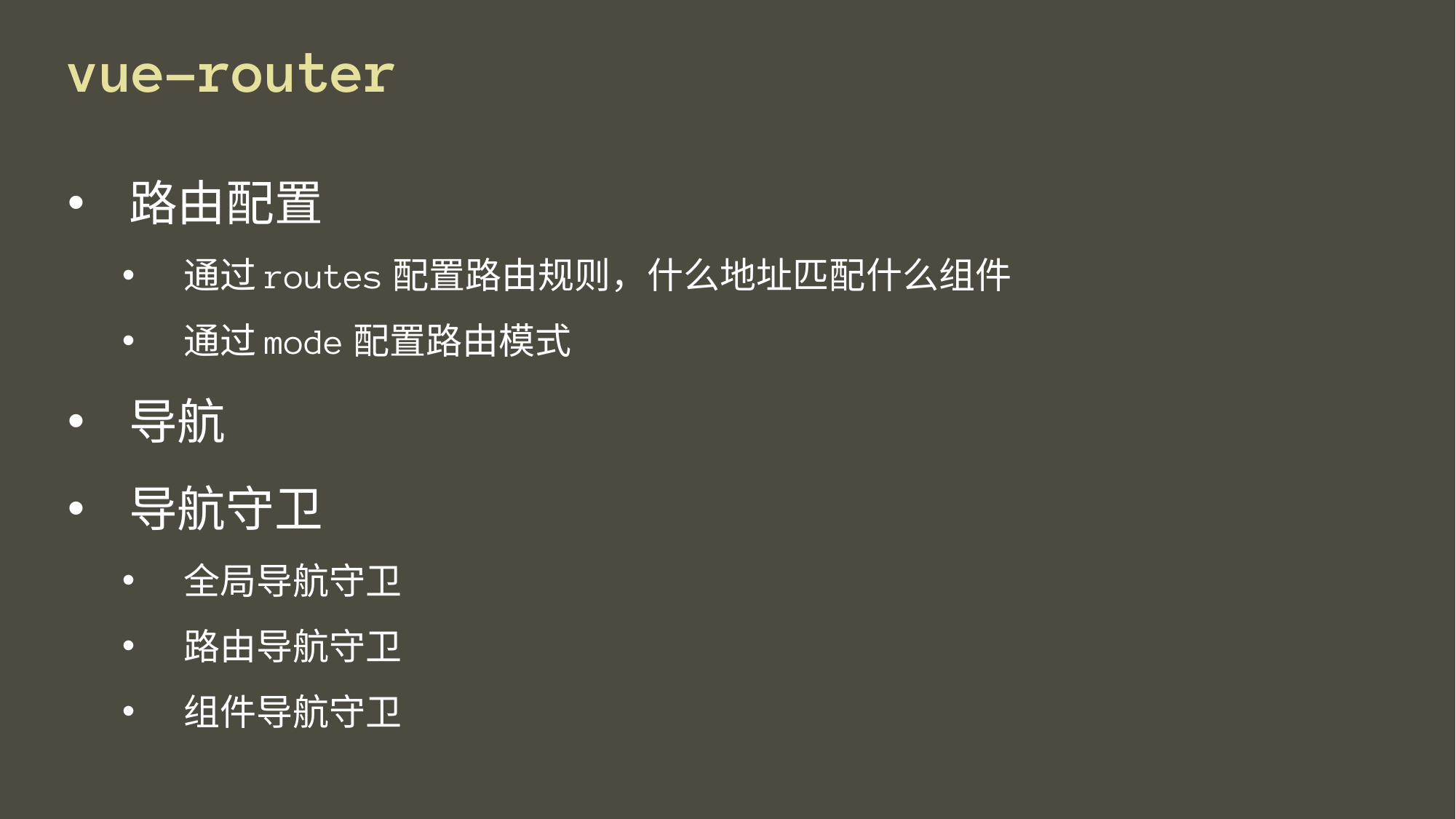

# vue-router
路由配置
通过routes配置路由规则，什么地址匹配什么组件
通过mode配置路由模式
导航
导航守卫
全局导航守卫
路由导航守卫
组件导航守卫